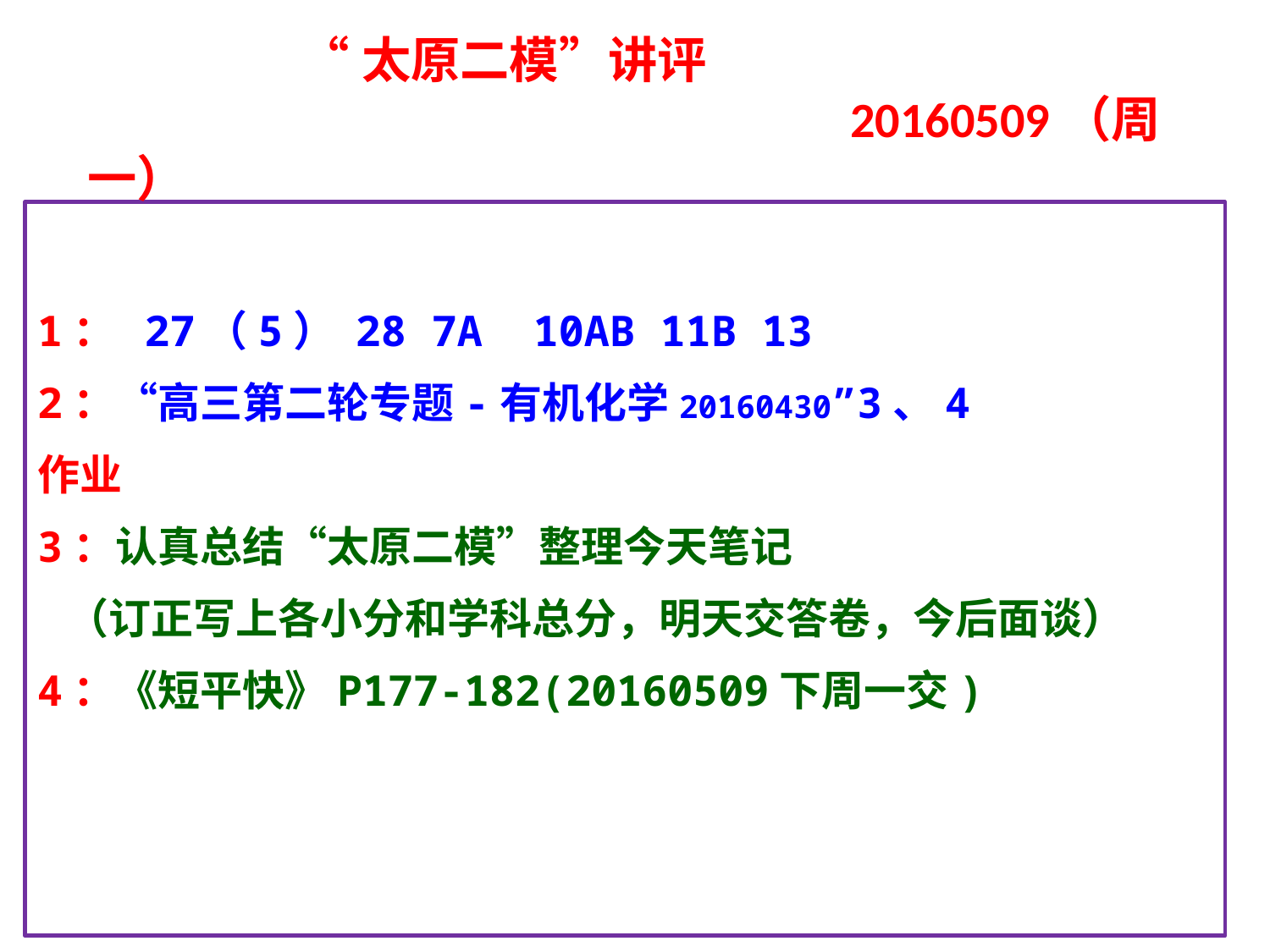

“太原二模”讲评
                                                                    20160509（周一）

1：  27（5） 28 7A  10AB 11B 13
2：“高三第二轮专题-有机化学20160430”3、4
作业
3：认真总结“太原二模”整理今天笔记
  （订正写上各小分和学科总分，明天交答卷，今后面谈）
4：《短平快》P177-182(20160509下周一交)